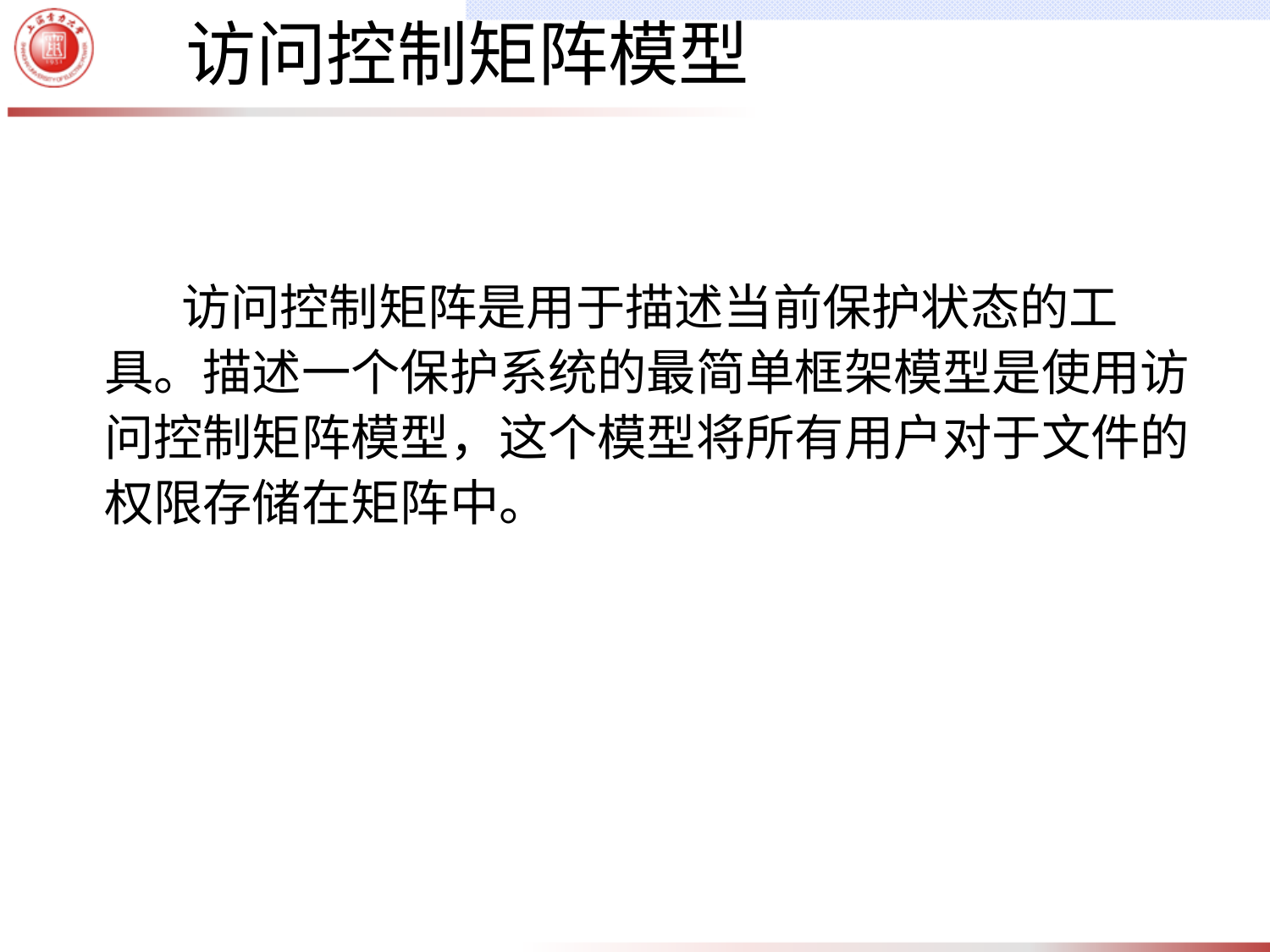

访问控制矩阵模型
       访问控制矩阵是用于描述当前保护状态的工具。描述一个保护系统的最简单框架模型是使用访问控制矩阵模型，这个模型将所有用户对于文件的权限存储在矩阵中。